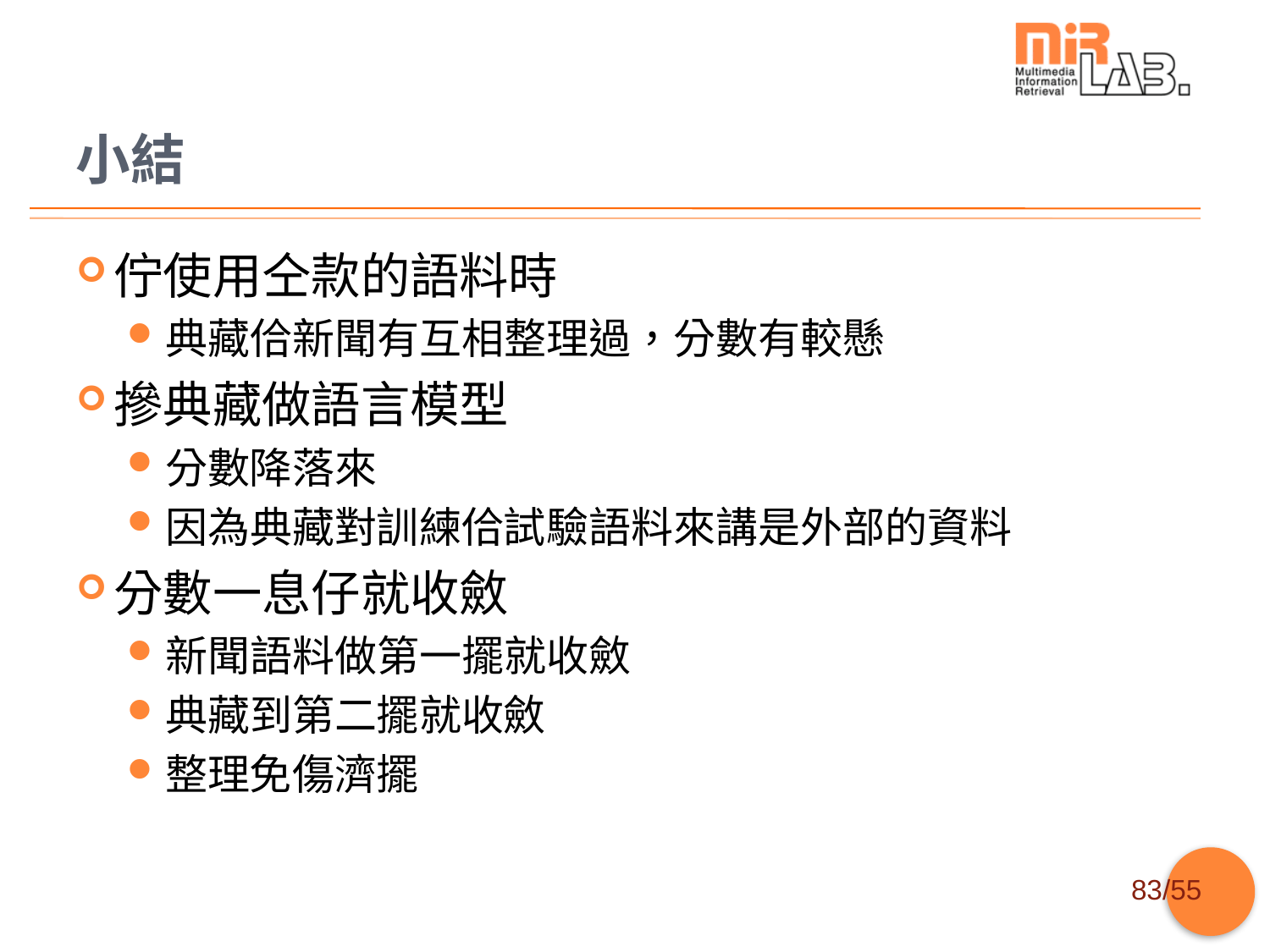

# 小結
佇使用仝款的語料時
典藏佮新聞有互相整理過，分數有較懸
摻典藏做語言模型
分數降落來
因為典藏對訓練佮試驗語料來講是外部的資料
分數一息仔就收斂
新聞語料做第一擺就收斂
典藏到第二擺就收斂
整理免傷濟擺